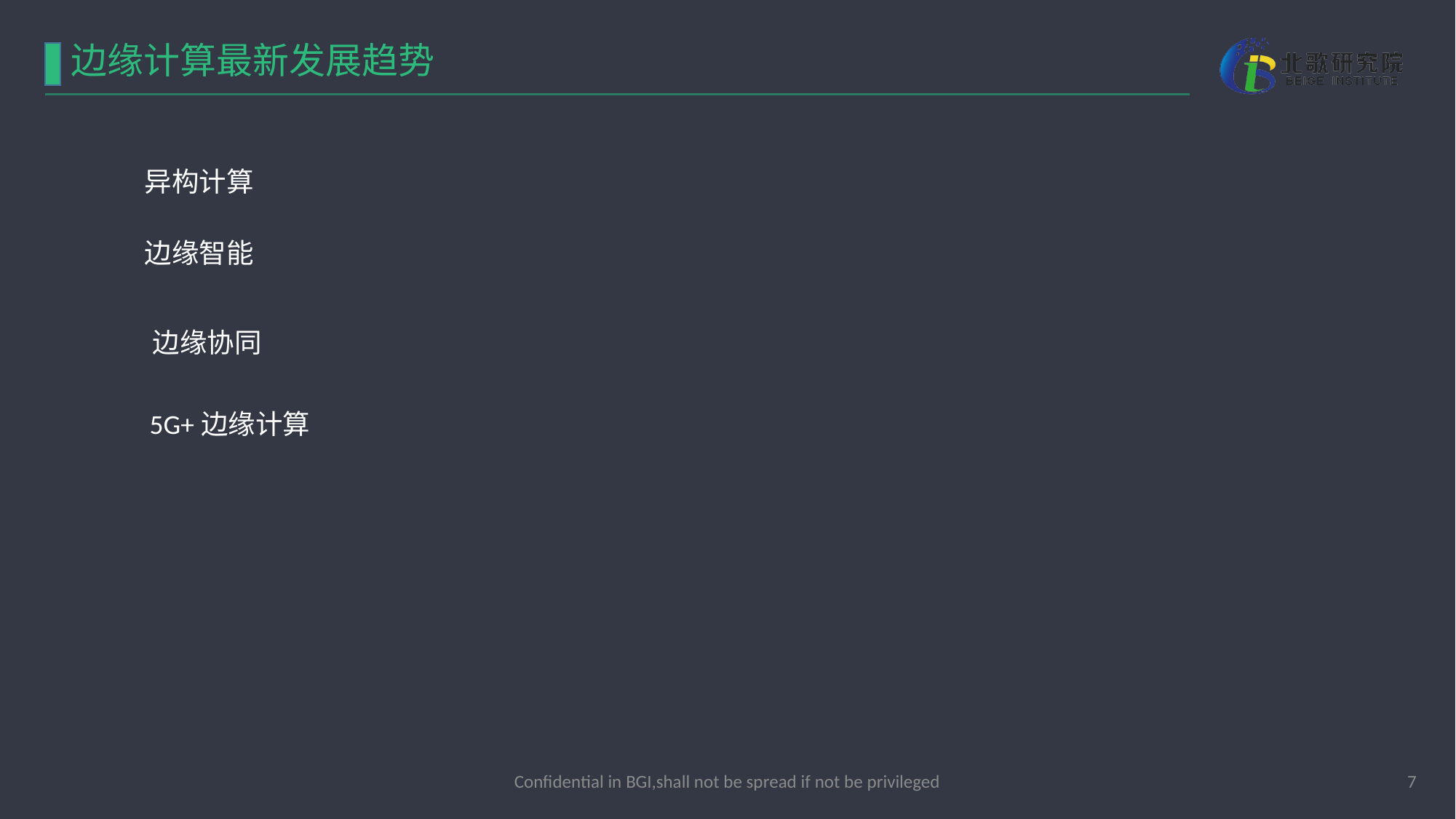

边缘计算最新发展趋势
异构计算
边缘智能
边缘协同
5G+边缘计算
Confidential in BGI,shall not be spread if not be privileged
7